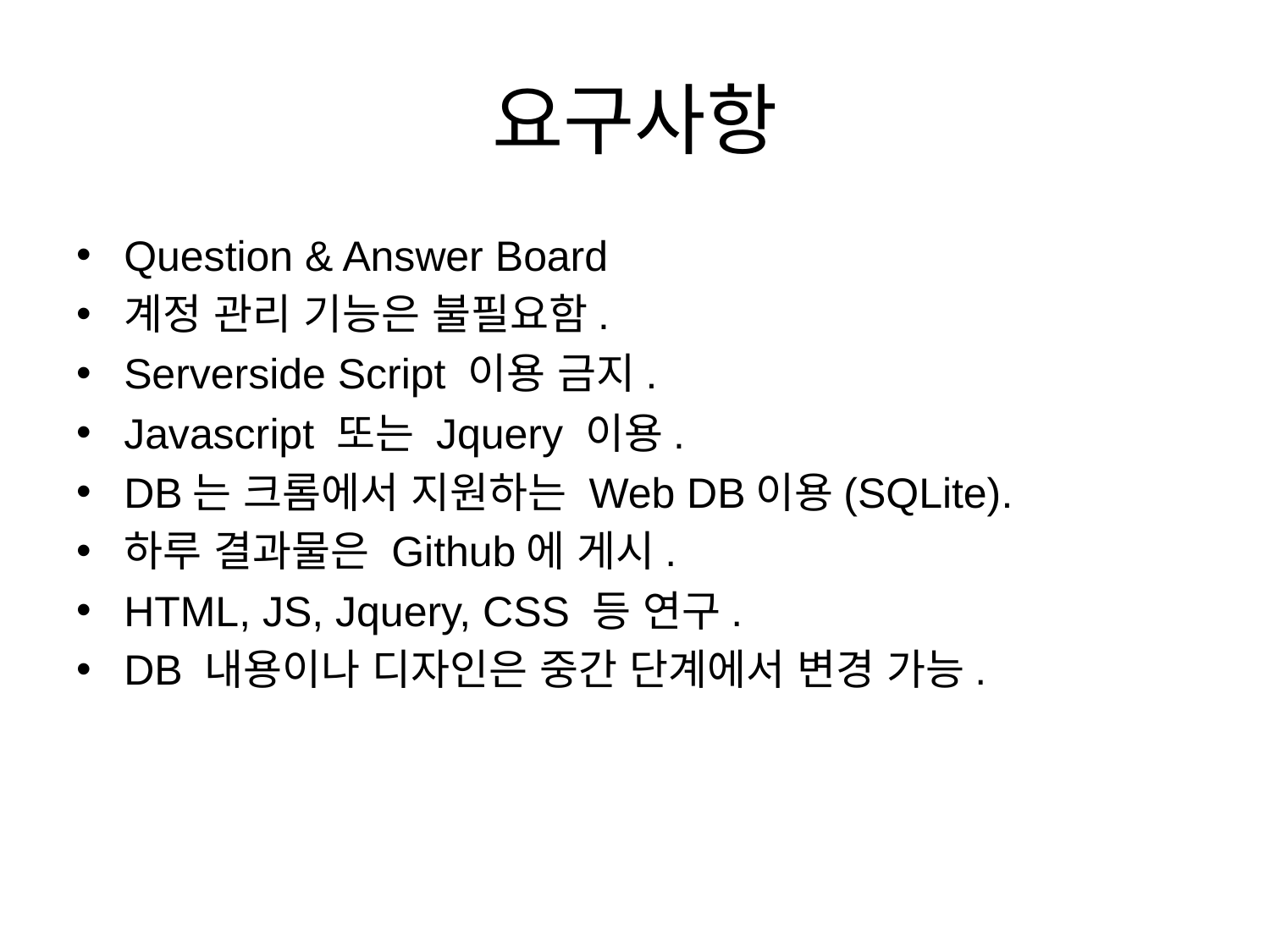

# 요구사항
Question & Answer Board
계정 관리 기능은 불필요함.
Serverside Script 이용 금지.
Javascript 또는 Jquery 이용.
DB는 크롬에서 지원하는 Web DB이용(SQLite).
하루 결과물은 Github에 게시.
HTML, JS, Jquery, CSS 등 연구.
DB 내용이나 디자인은 중간 단계에서 변경 가능.